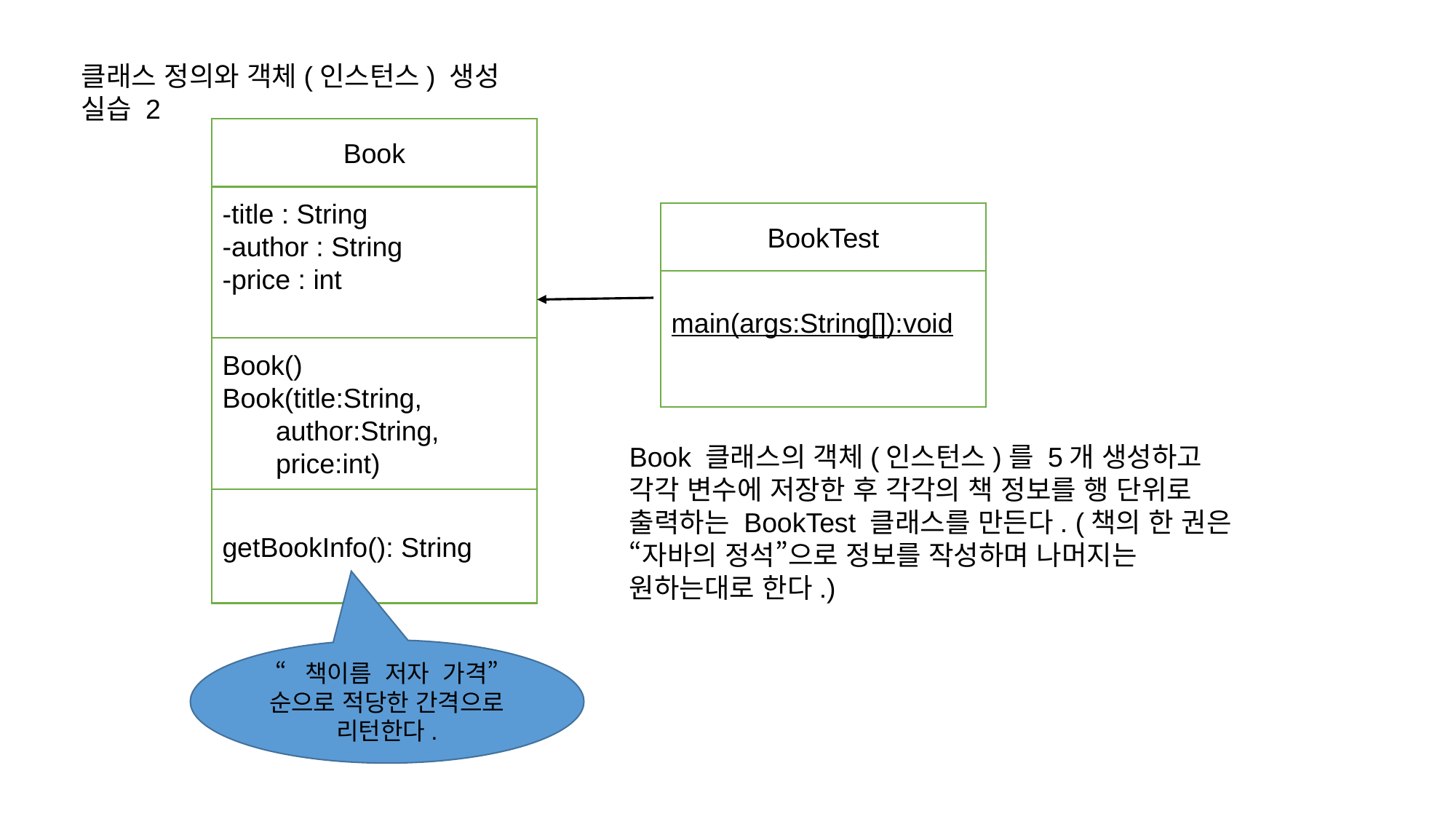

클래스 정의와 객체(인스턴스) 생성 실습 2
Book
-title : String
-author : String
-price : int

Book()
Book(title:String,
       author:String,
       price:int)
getBookInfo(): String
BookTest
main(args:String[]):void

Book 클래스의 객체(인스턴스)를 5개 생성하고 각각 변수에 저장한 후 각각의 책 정보를 행 단위로 출력하는 BookTest 클래스를 만든다. (책의 한 권은 “자바의 정석”으로 정보를 작성하며 나머지는 원하는대로 한다.)
“책이름  저자  가격”순으로 적당한 간격으로 리턴한다.